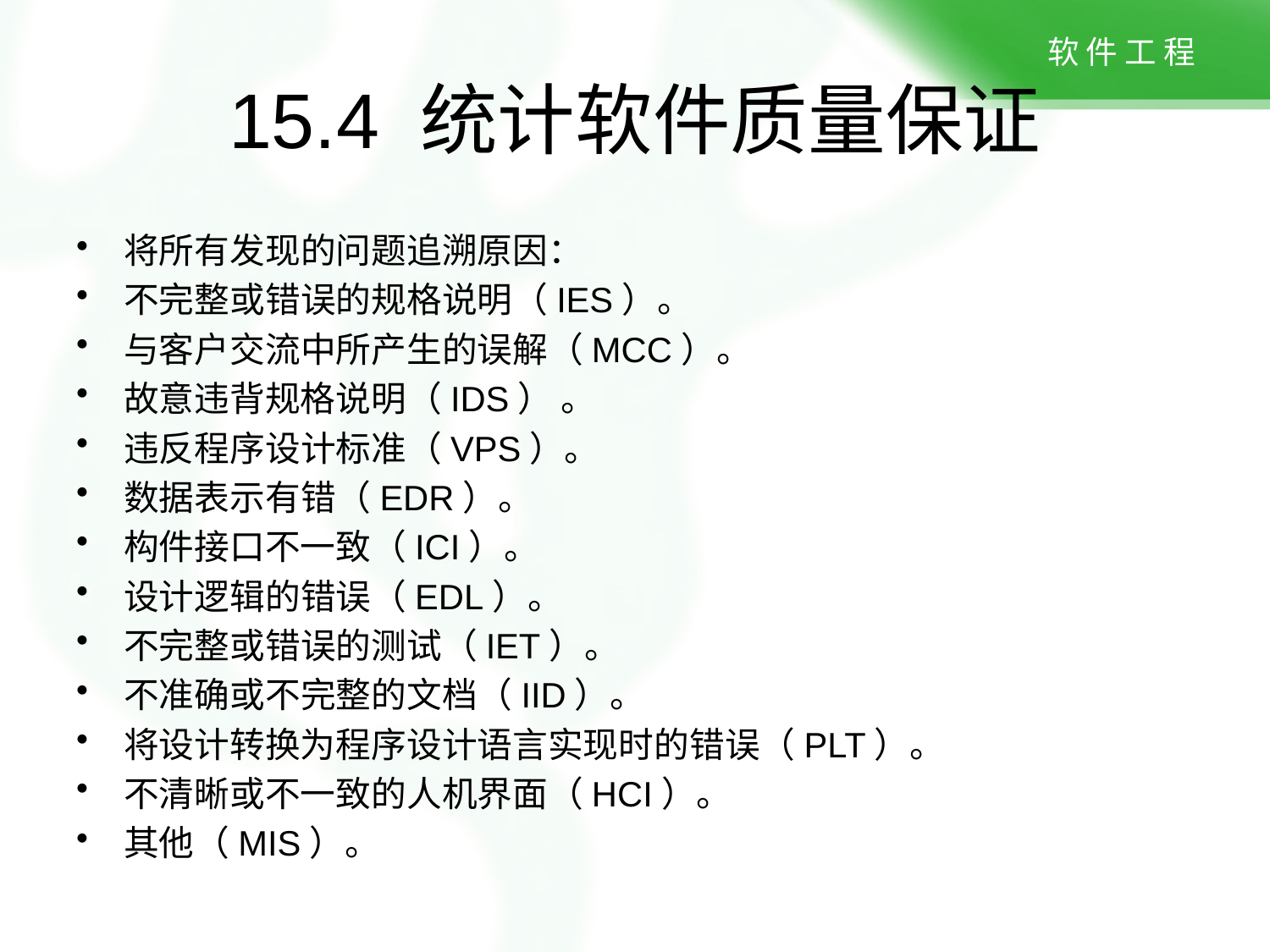

# 15.4 统计软件质量保证
将所有发现的问题追溯原因：
不完整或错误的规格说明（IES）。
与客户交流中所产生的误解（MCC）。
故意违背规格说明（IDS） 。
违反程序设计标准（VPS）。
数据表示有错（EDR）。
构件接口不一致（ICI）。
设计逻辑的错误（EDL）。
不完整或错误的测试（IET）。
不准确或不完整的文档（IID）。
将设计转换为程序设计语言实现时的错误（PLT）。
不清晰或不一致的人机界面（HCI）。
其他（MIS）。